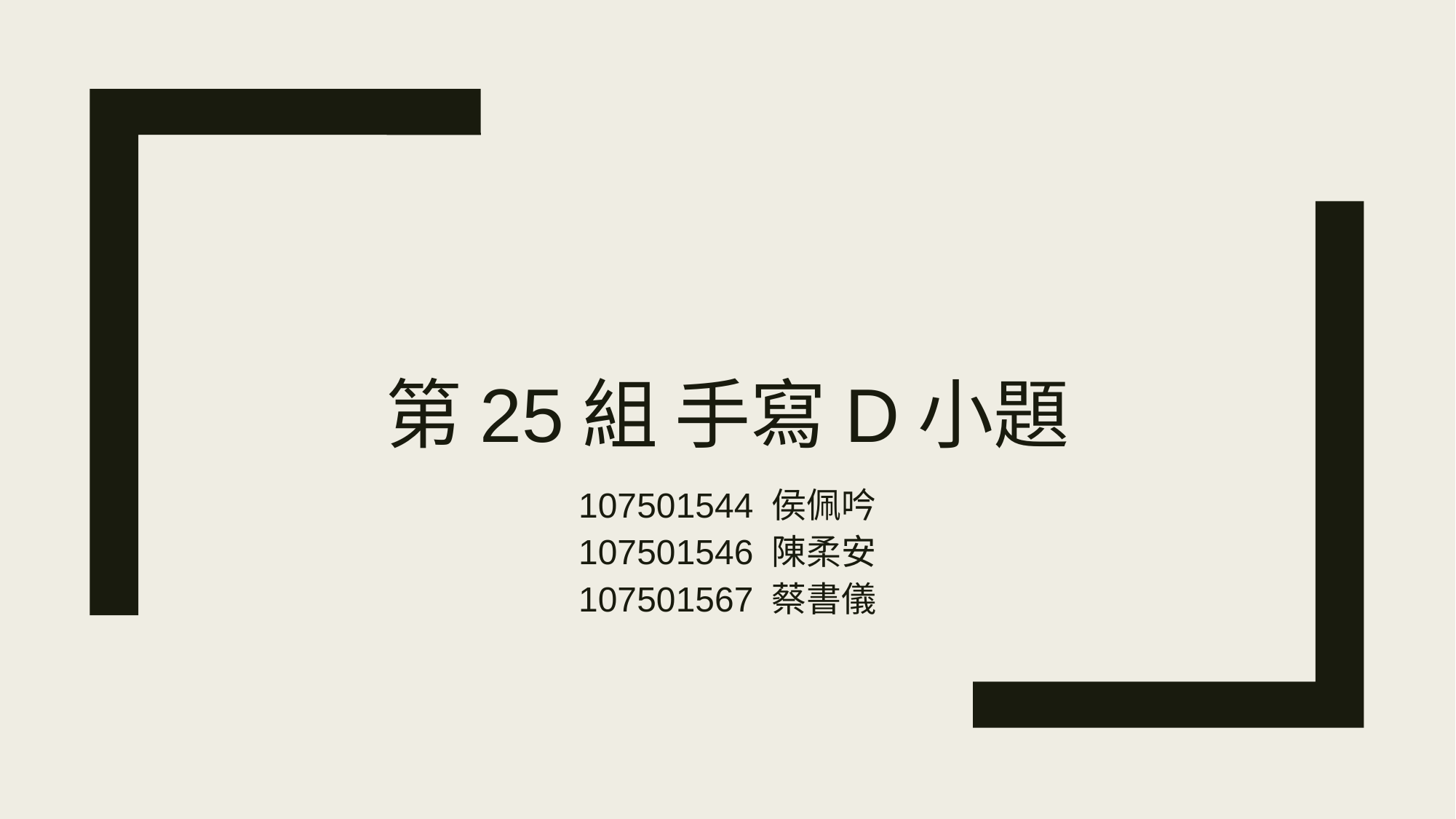

# 第25組 手寫D小題
107501544 侯佩吟
107501546 陳柔安
107501567 蔡書儀